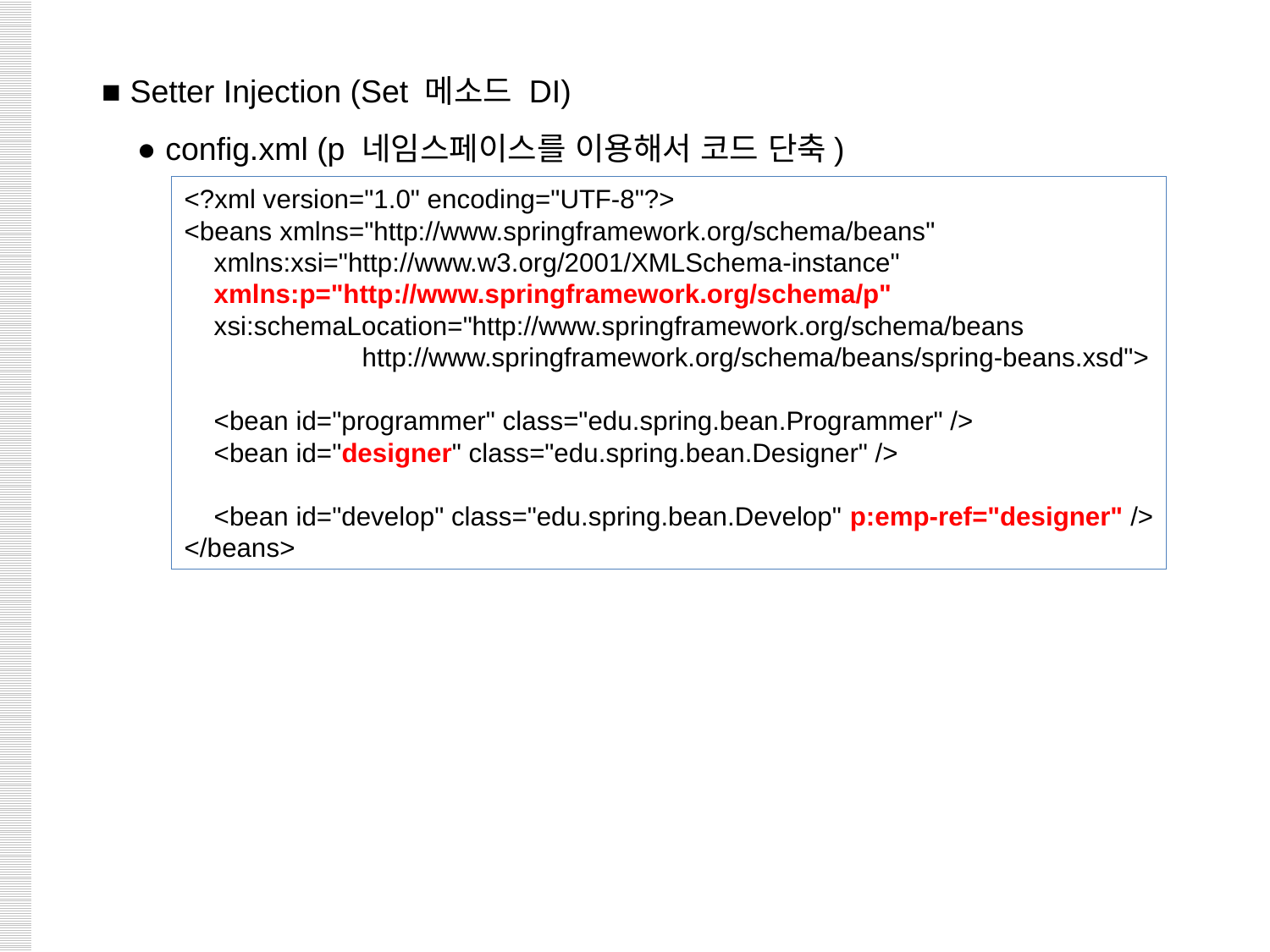

■ Setter Injection (Set 메소드 DI)
    ● config.xml (p 네임스페이스를 이용해서 코드 단축)

<?xml version="1.0" encoding="UTF-8"?>
<beans xmlns="http://www.springframework.org/schema/beans"
    xmlns:xsi="http://www.w3.org/2001/XMLSchema-instance"
    xmlns:p="http://www.springframework.org/schema/p"
    xsi:schemaLocation="http://www.springframework.org/schema/beans
                        http://www.springframework.org/schema/beans/spring-beans.xsd">

    <bean id="programmer" class="edu.spring.bean.Programmer" />
    <bean id="designer" class="edu.spring.bean.Designer" />

    <bean id="develop" class="edu.spring.bean.Develop" p:emp-ref="designer" />
</beans>